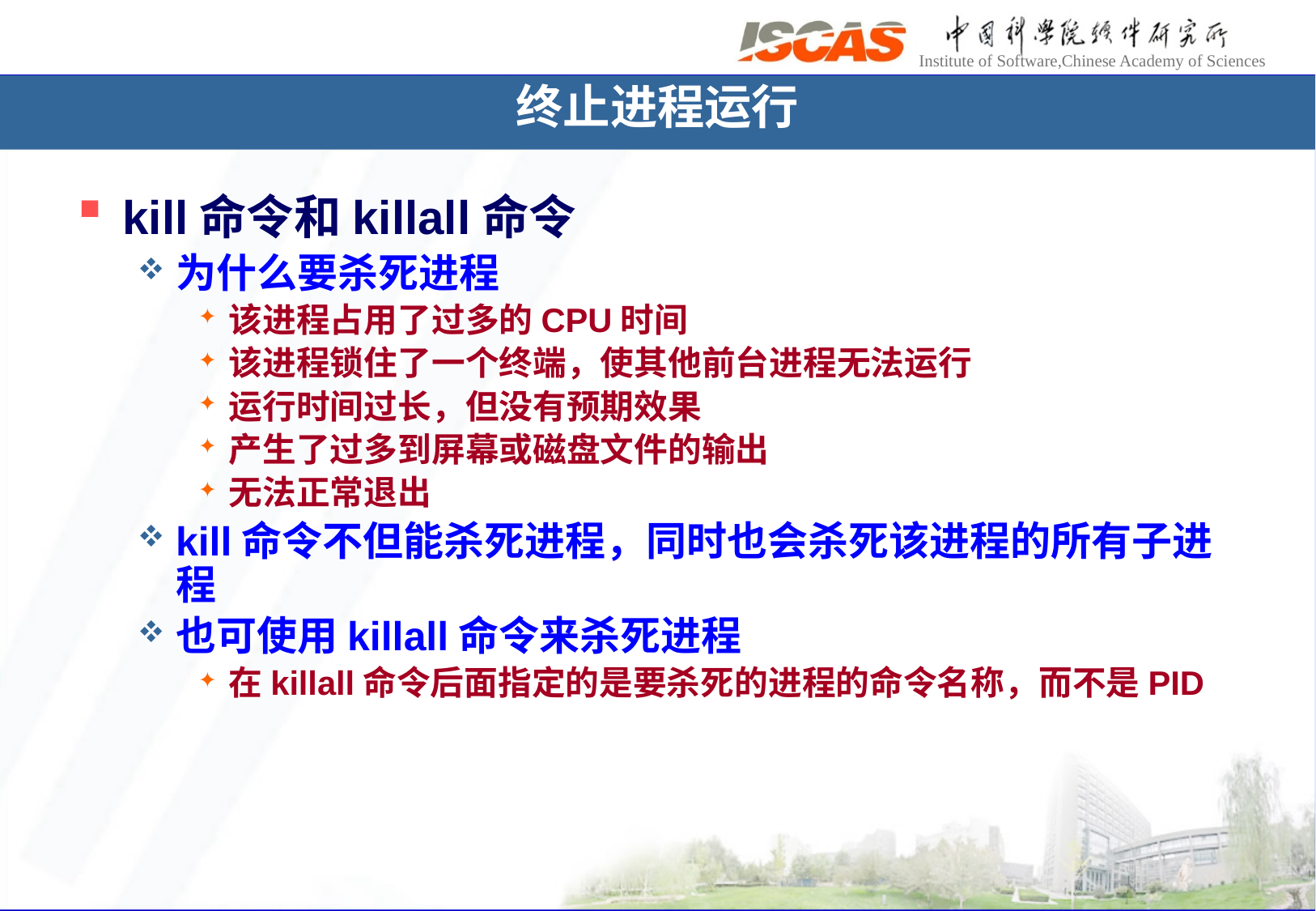

# 终止进程运行
kill命令和killall命令
为什么要杀死进程
该进程占用了过多的CPU时间
该进程锁住了一个终端，使其他前台进程无法运行
运行时间过长，但没有预期效果
产生了过多到屏幕或磁盘文件的输出
无法正常退出
kill命令不但能杀死进程，同时也会杀死该进程的所有子进程
也可使用killall命令来杀死进程
在killall命令后面指定的是要杀死的进程的命令名称，而不是PID